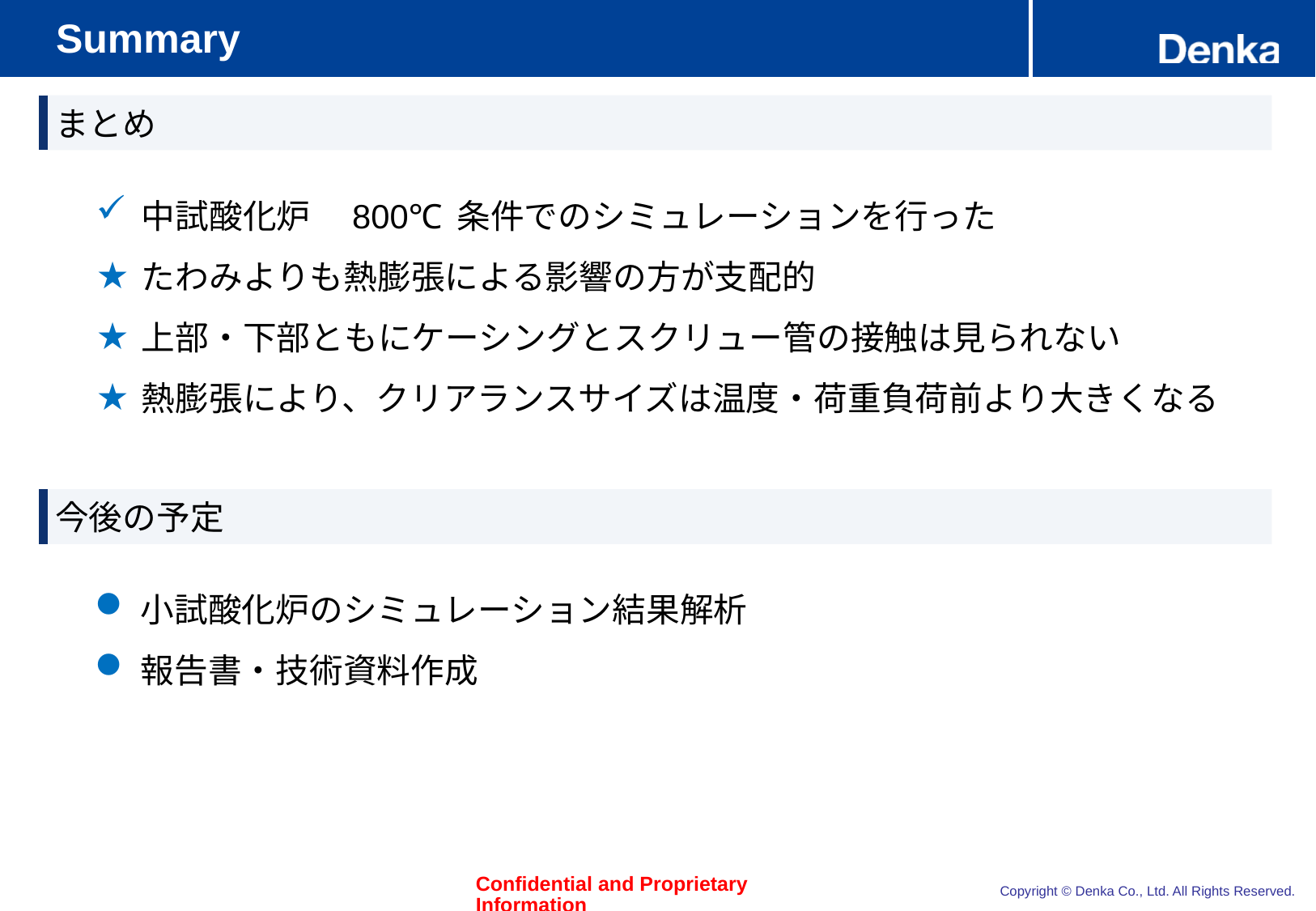

# Summary
まとめ

中試酸化炉　800℃条件でのシミュレーションを行った
たわみよりも熱膨張による影響の方が支配的
上部・下部ともにケーシングとスクリュー管の接触は見られない
熱膨張により、クリアランスサイズは温度・荷重負荷前より大きくなる
今後の予定

小試酸化炉のシミュレーション結果解析
報告書・技術資料作成